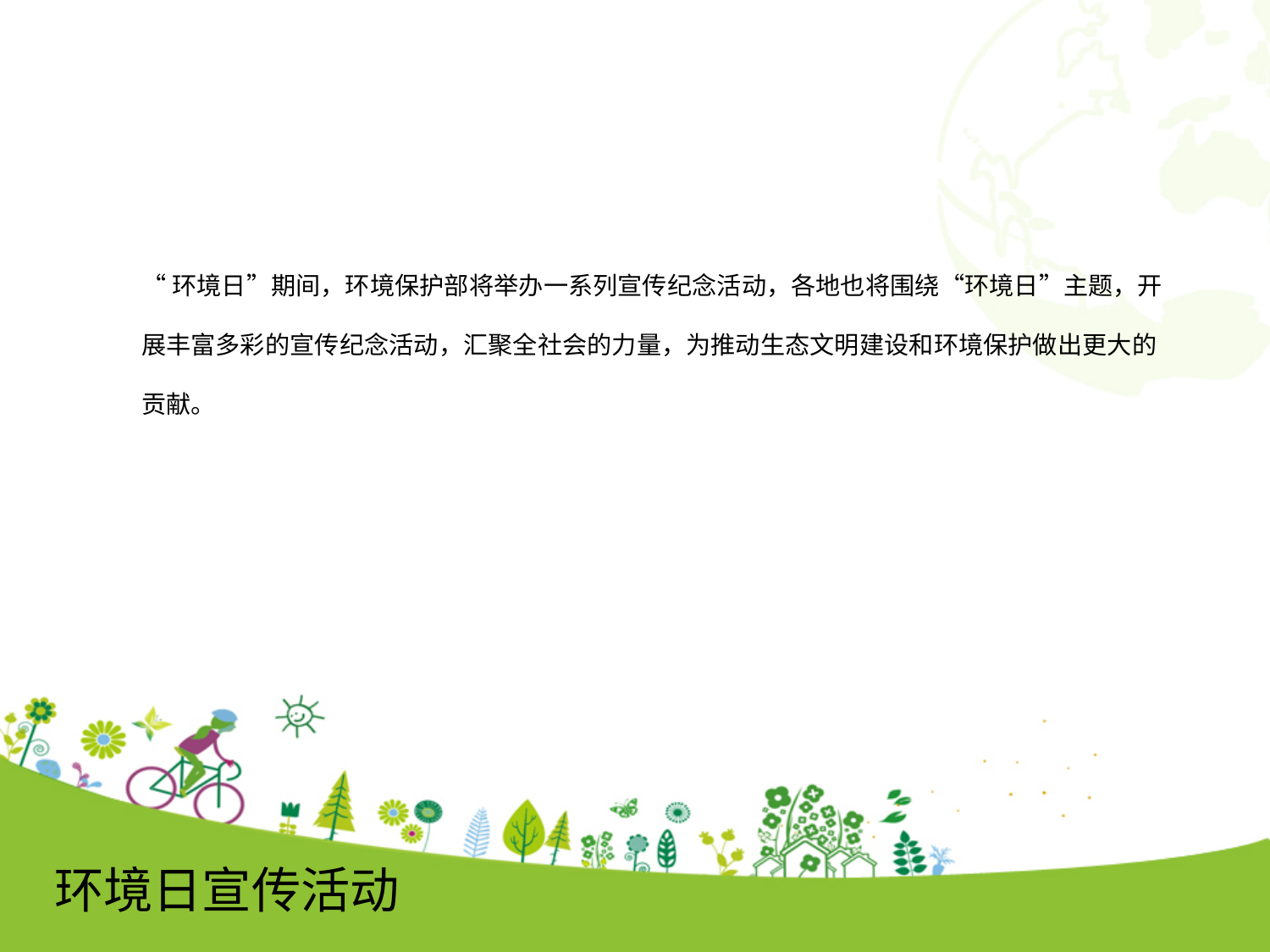

“环境日”期间，环境保护部将举办一系列宣传纪念活动，各地也将围绕“环境日”主题，开

展丰富多彩的宣传纪念活动，汇聚全社会的力量，为推动生态文明建设和环境保护做出更大的

贡献。
点击添加文本
点击添加文本
点击添加文本
点击添加文本
环境日宣传活动